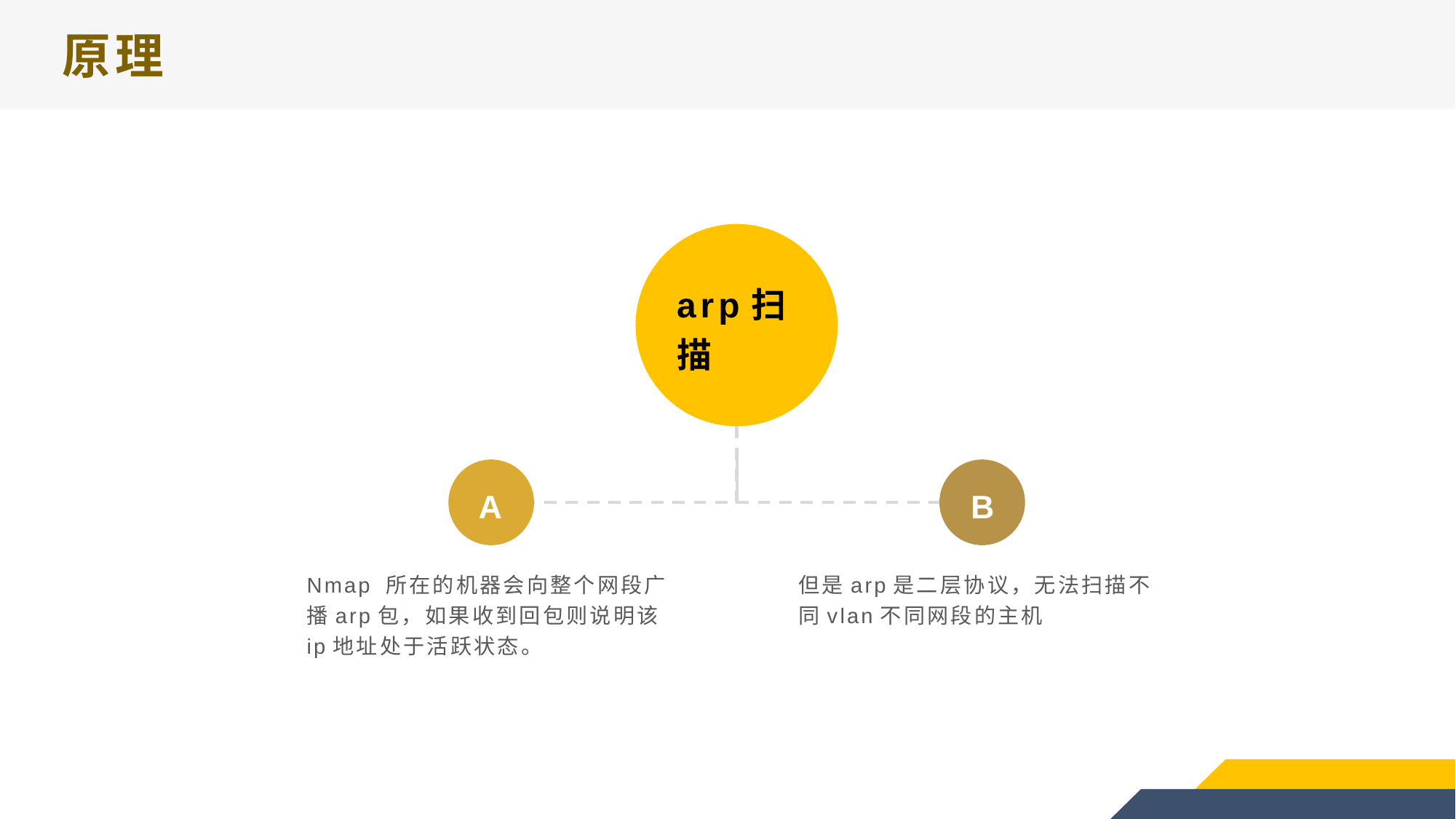

原理

arp扫描

A
B
Nmap 所在的机器会向整个网段广播arp包，如果收到回包则说明该ip地址处于活跃状态。
但是arp是二层协议，无法扫描不同vlan不同网段的主机